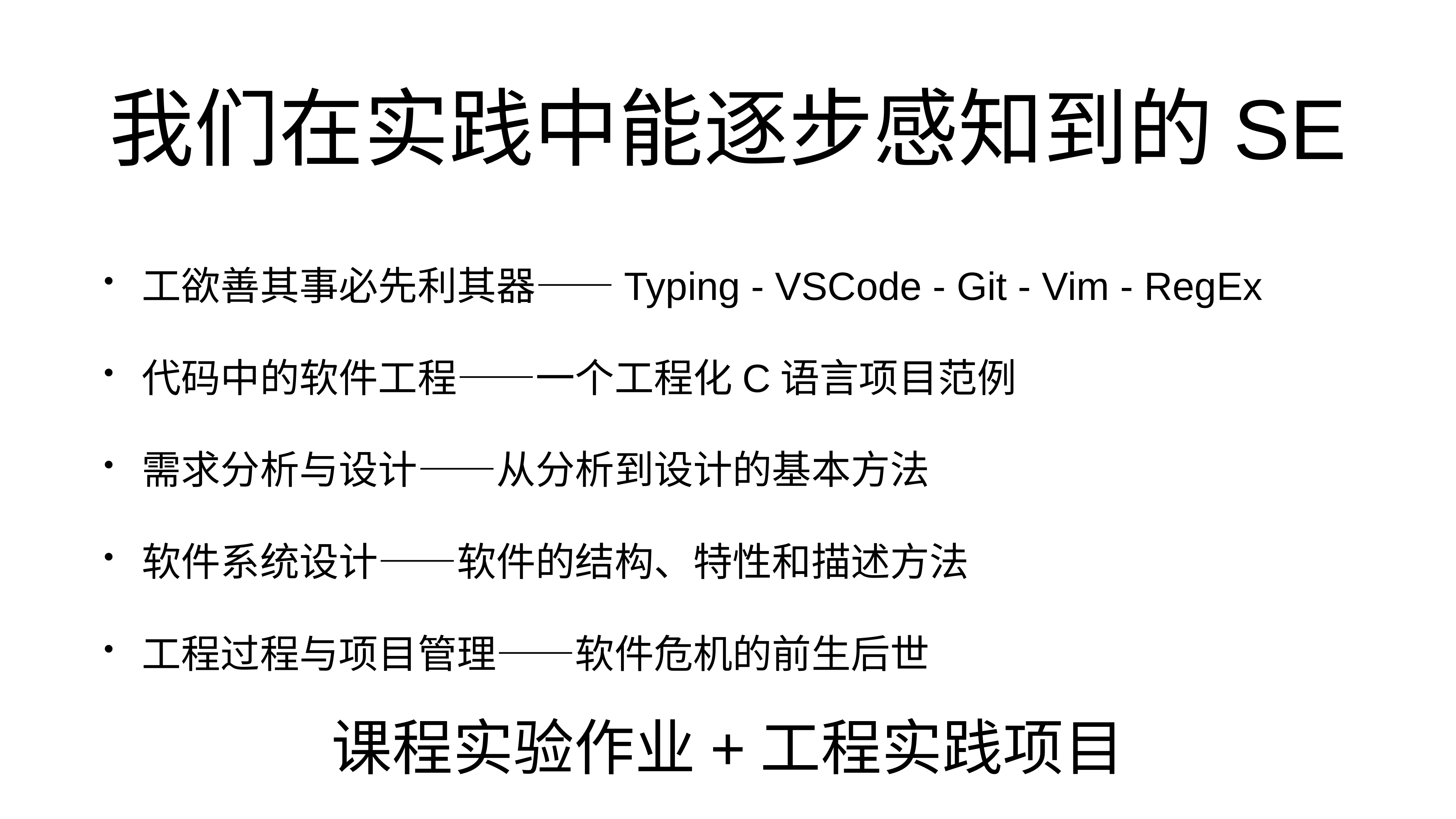

# 我们在实践中能逐步感知到的SE
工欲善其事必先利其器——Typing - VSCode - Git - Vim - RegEx
代码中的软件工程——一个工程化C语言项目范例
需求分析与设计——从分析到设计的基本方法
软件系统设计——软件的结构、特性和描述方法
工程过程与项目管理——软件危机的前生后世
课程实验作业+工程实践项目